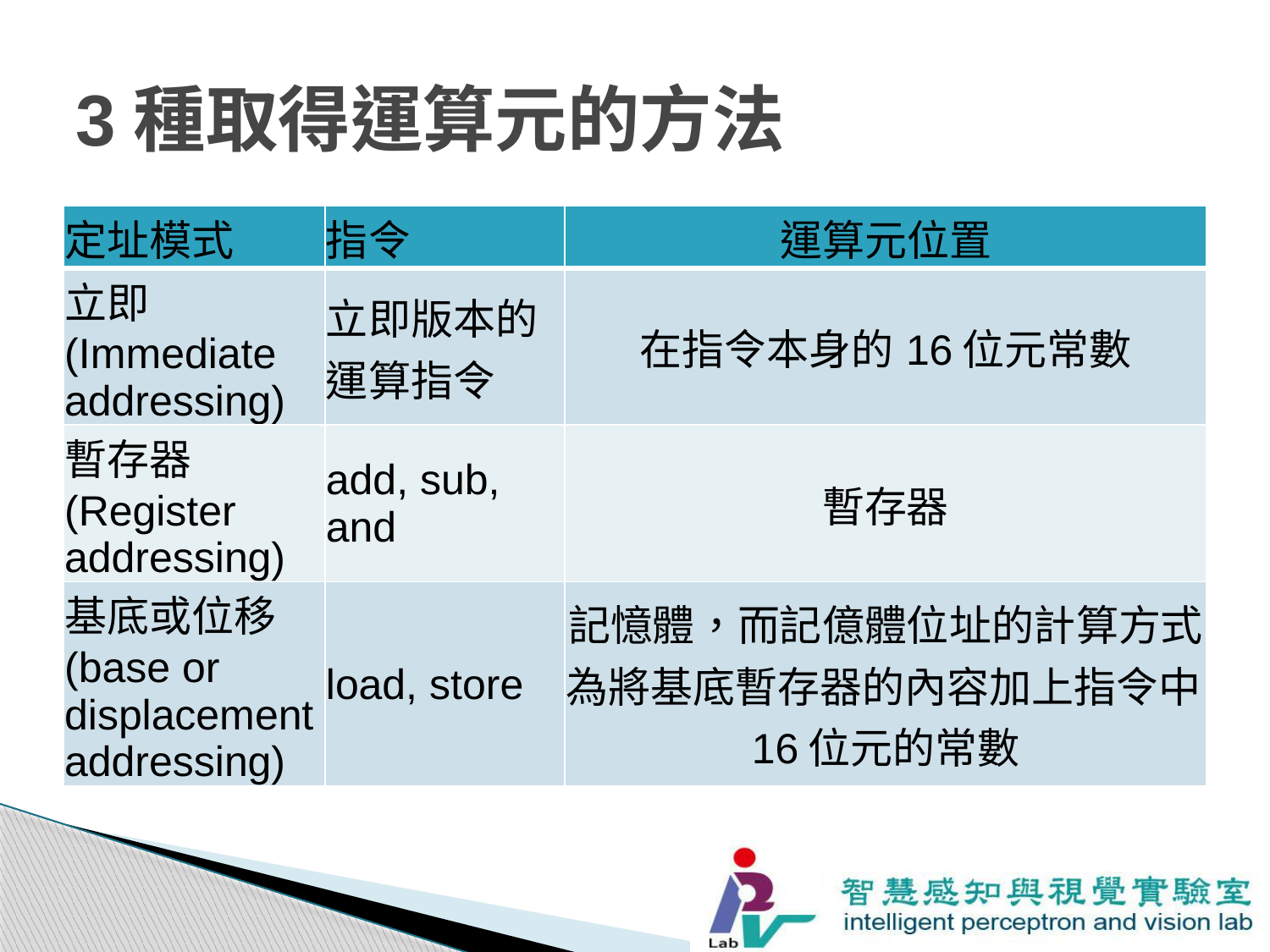

# 3種取得運算元的方法
| 定址模式 | 指令 | 運算元位置 |
| --- | --- | --- |
| 立即(Immediate addressing) | 立即版本的運算指令 | 在指令本身的16位元常數 |
| 暫存器(Register addressing) | add, sub, and | 暫存器 |
| 基底或位移(base or displacement addressing) | load, store | 記憶體，而記億體位址的計算方式為將基底暫存器的內容加上指令中16位元的常數 |